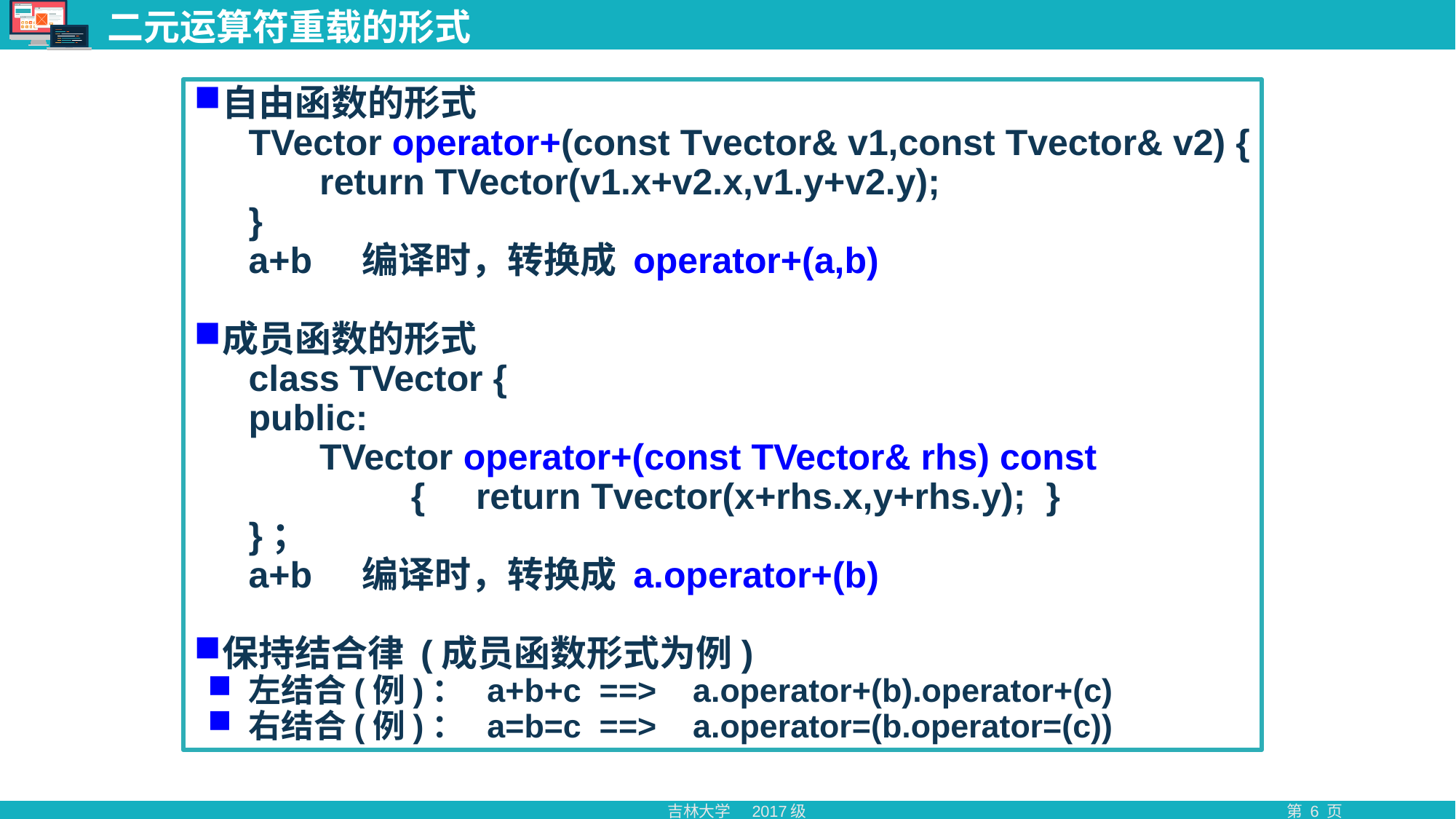

# 二元运算符重载的形式
自由函数的形式
TVector operator+(const Tvector& v1,const Tvector& v2) {
       return TVector(v1.x+v2.x,v1.y+v2.y);
}
a+b    编译时，转换成 operator+(a,b)

成员函数的形式
class TVector {
public:
       TVector operator+(const TVector& rhs) const
                {     return Tvector(x+rhs.x,y+rhs.y);  }
}；
a+b    编译时，转换成 a.operator+(b)

保持结合律 (成员函数形式为例)
左结合(例)：  a+b+c  ==>    a.operator+(b).operator+(c)
右结合(例)：  a=b=c  ==>    a.operator=(b.operator=(c))